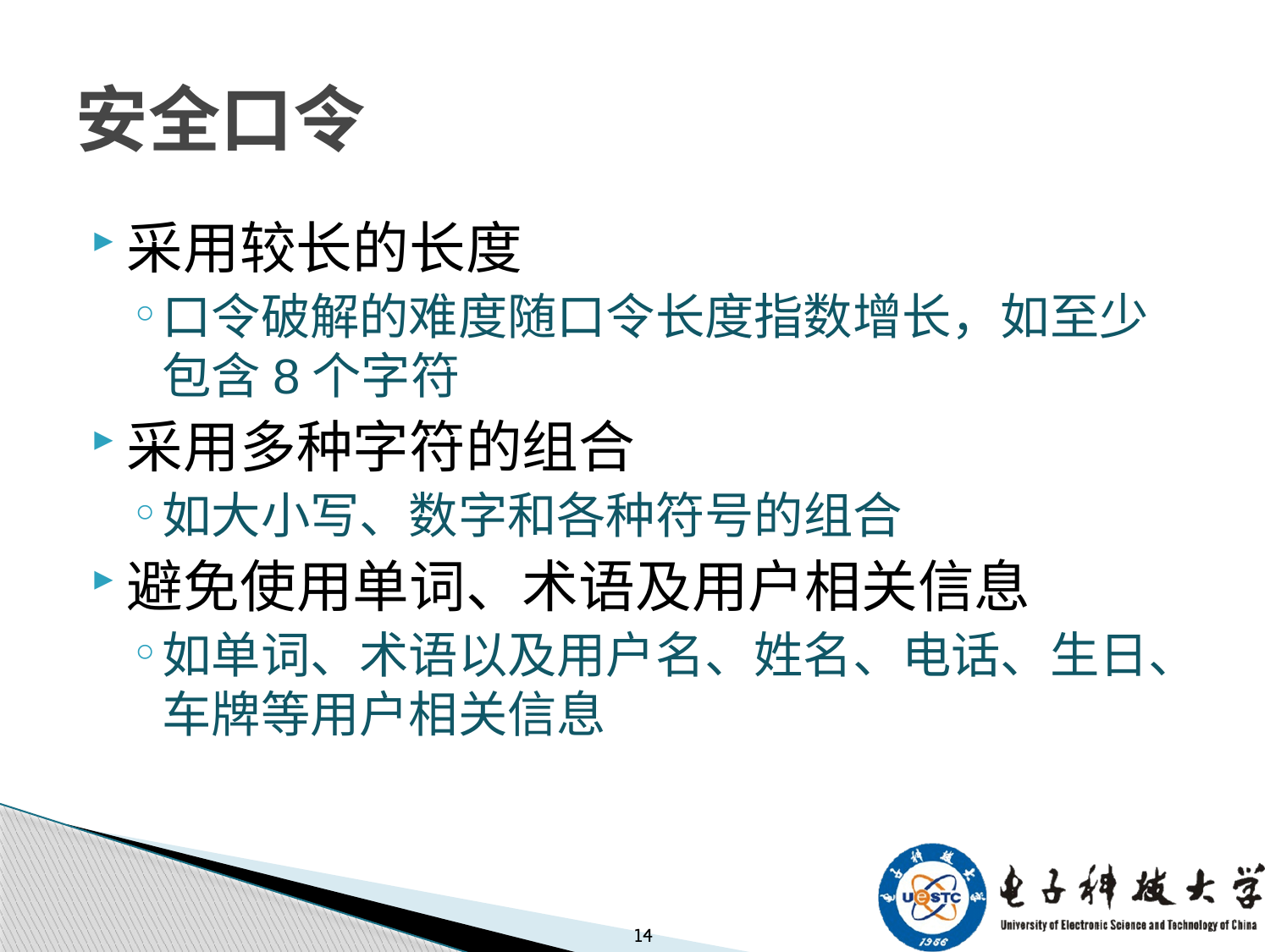

# 安全口令
采用较长的长度
口令破解的难度随口令长度指数增长，如至少包含8个字符
采用多种字符的组合
如大小写、数字和各种符号的组合
避免使用单词、术语及用户相关信息
如单词、术语以及用户名、姓名、电话、生日、车牌等用户相关信息
14